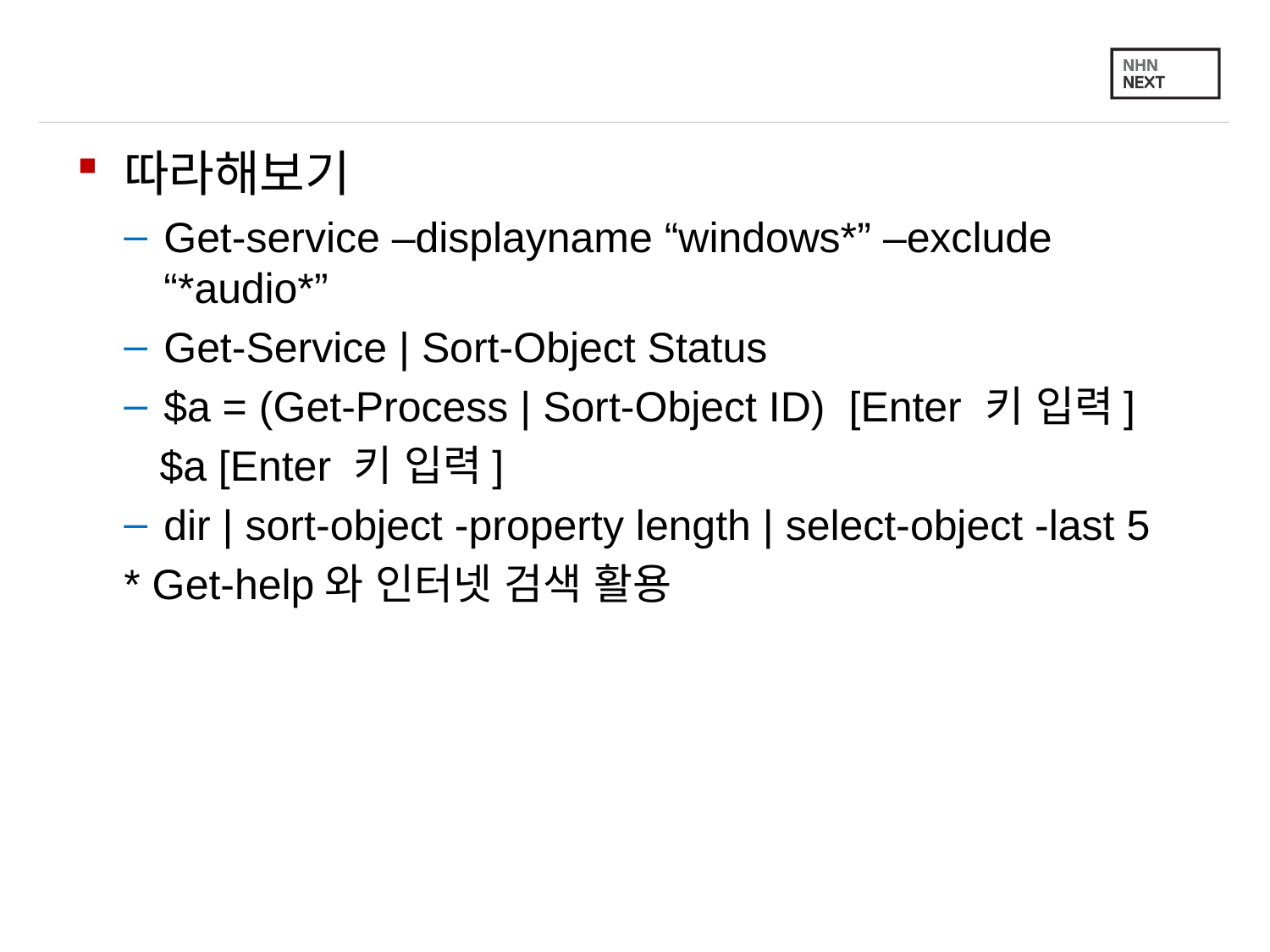

#
따라해보기
Get-service –displayname “windows*” –exclude “*audio*”
Get-Service | Sort-Object Status
$a = (Get-Process | Sort-Object ID)  [Enter 키 입력]
   $a [Enter 키 입력]
dir | sort-object -property length | select-object -last 5
* Get-help와 인터넷 검색 활용